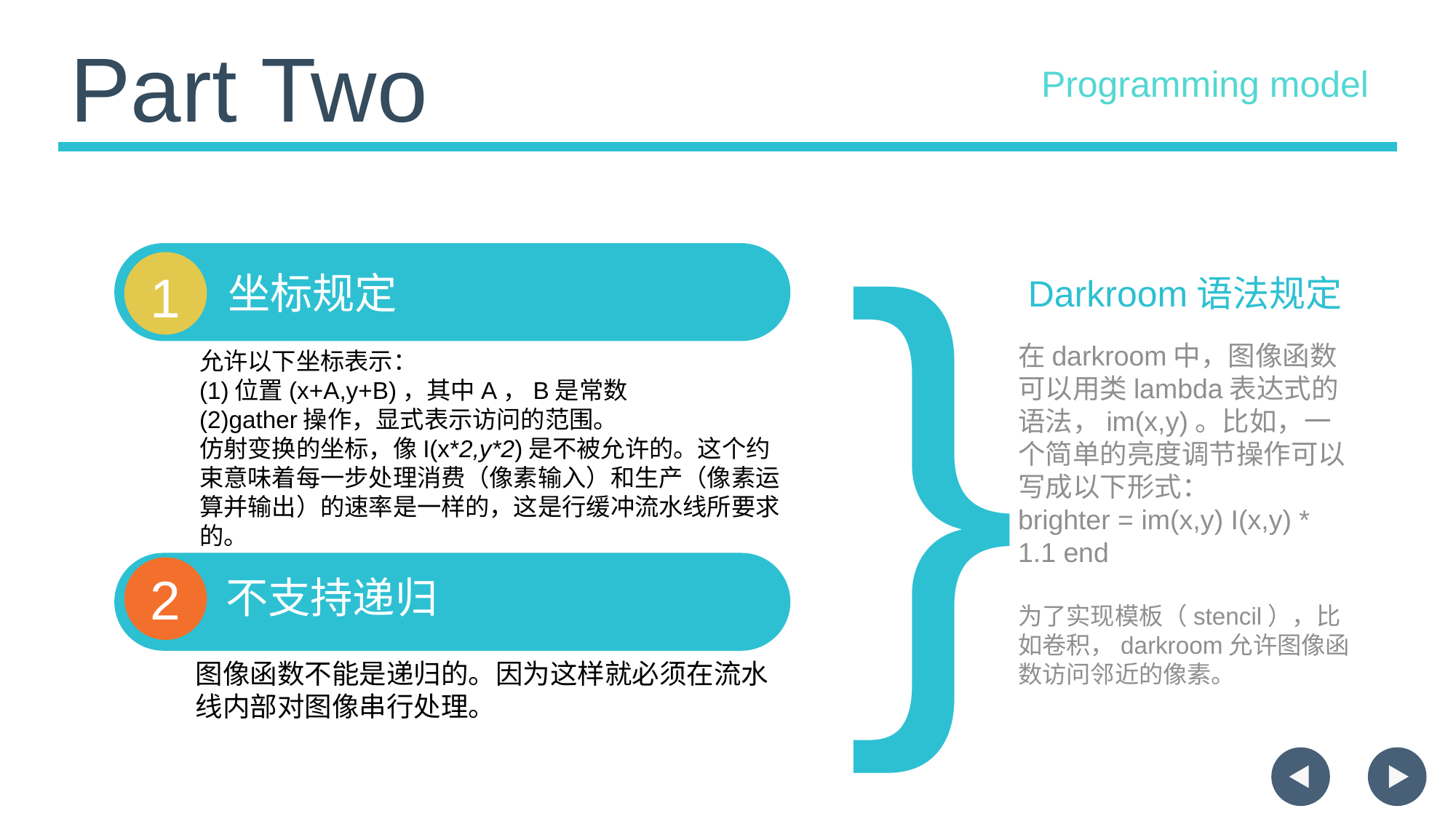

Part Two
Programming model
}

1
坐标规定
Darkroom语法规定
在darkroom中，图像函数可以用类lambda表达式的语法，im(x,y)。比如，一个简单的亮度调节操作可以写成以下形式：
brighter = im(x,y) I(x,y) * 1.1 end

为了实现模板（stencil），比如卷积，darkroom允许图像函数访问邻近的像素。
允许以下坐标表示：
(1)位置(x+A,y+B)，其中A，B是常数
(2)gather操作，显式表示访问的范围。
仿射变换的坐标，像I(x*2,y*2)是不被允许的。这个约束意味着每一步处理消费（像素输入）和生产（像素运算并输出）的速率是一样的，这是行缓冲流水线所要求的。

2
不支持递归
图像函数不能是递归的。因为这样就必须在流水线内部对图像串行处理。